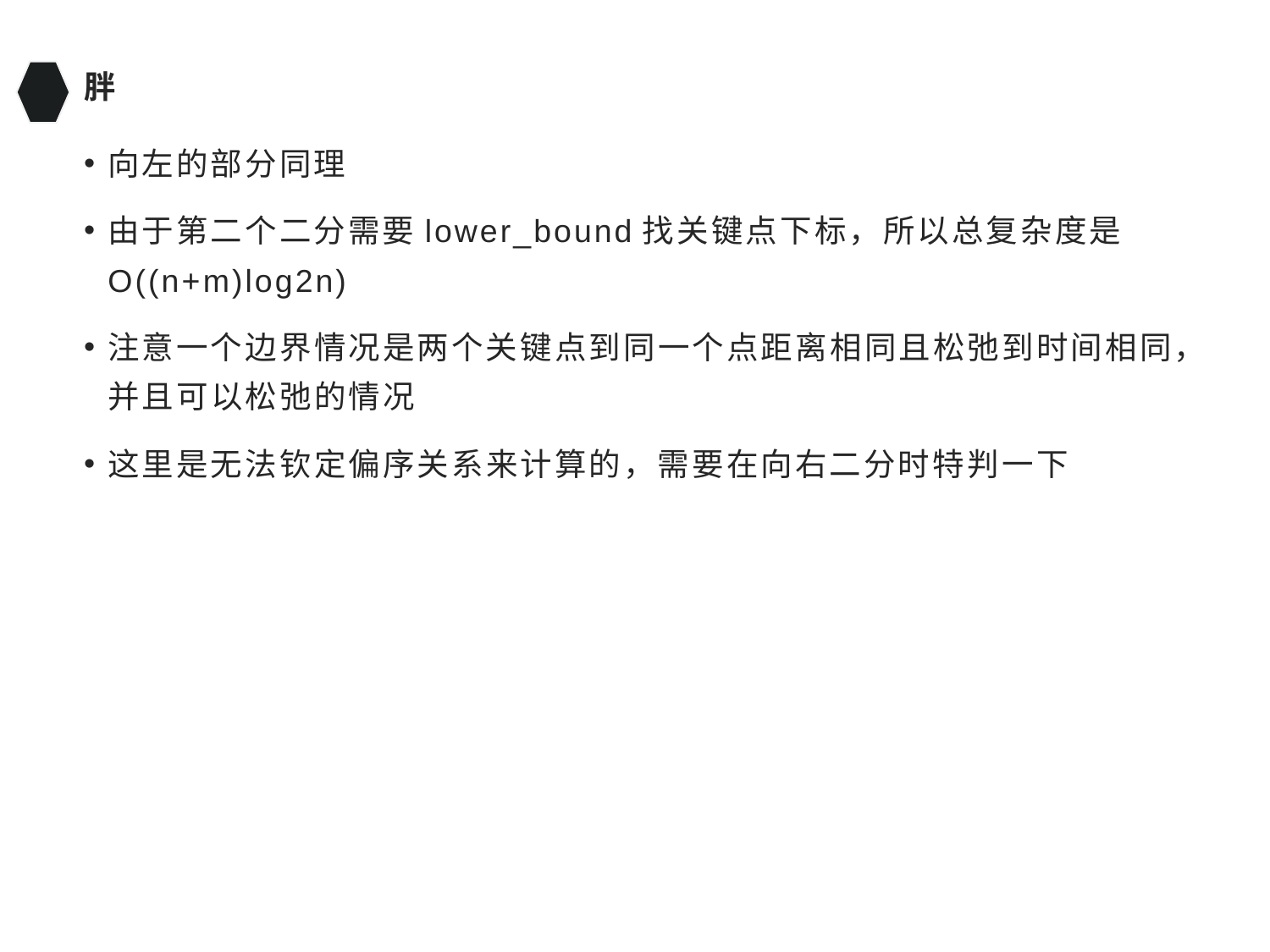

# 胖
向左的部分同理
由于第二个二分需要lower_bound找关键点下标，所以总复杂度是O((n+m)log2n)
注意一个边界情况是两个关键点到同一个点距离相同且松弛到时间相同，并且可以松弛的情况
这里是无法钦定偏序关系来计算的，需要在向右二分时特判一下